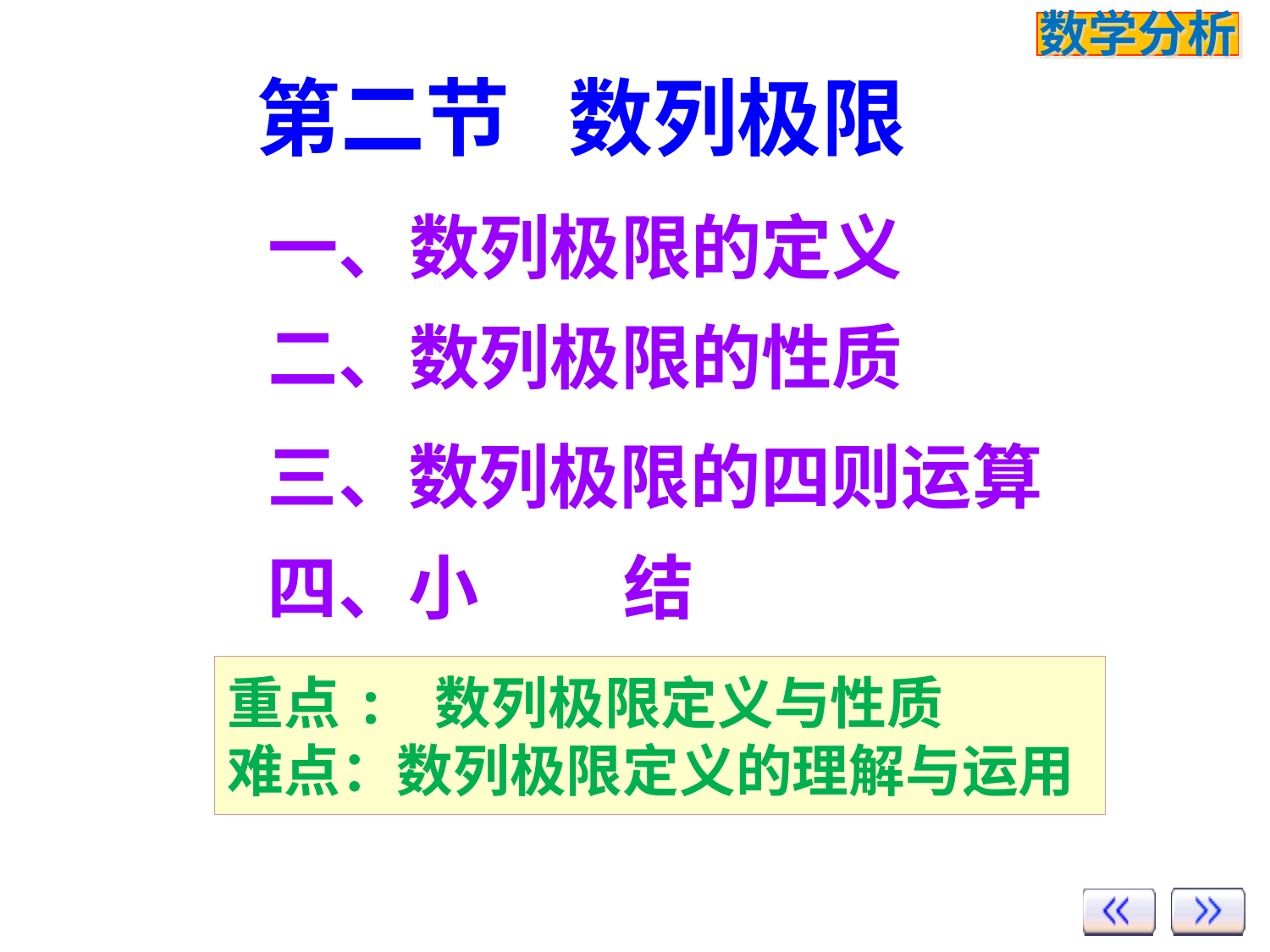

第二节   数列极限
一、数列极限的定义
二、数列极限的性质
三、数列极限的四则运算
四、小         结
重点: 数列极限定义与性质
难点：数列极限定义的理解与运用